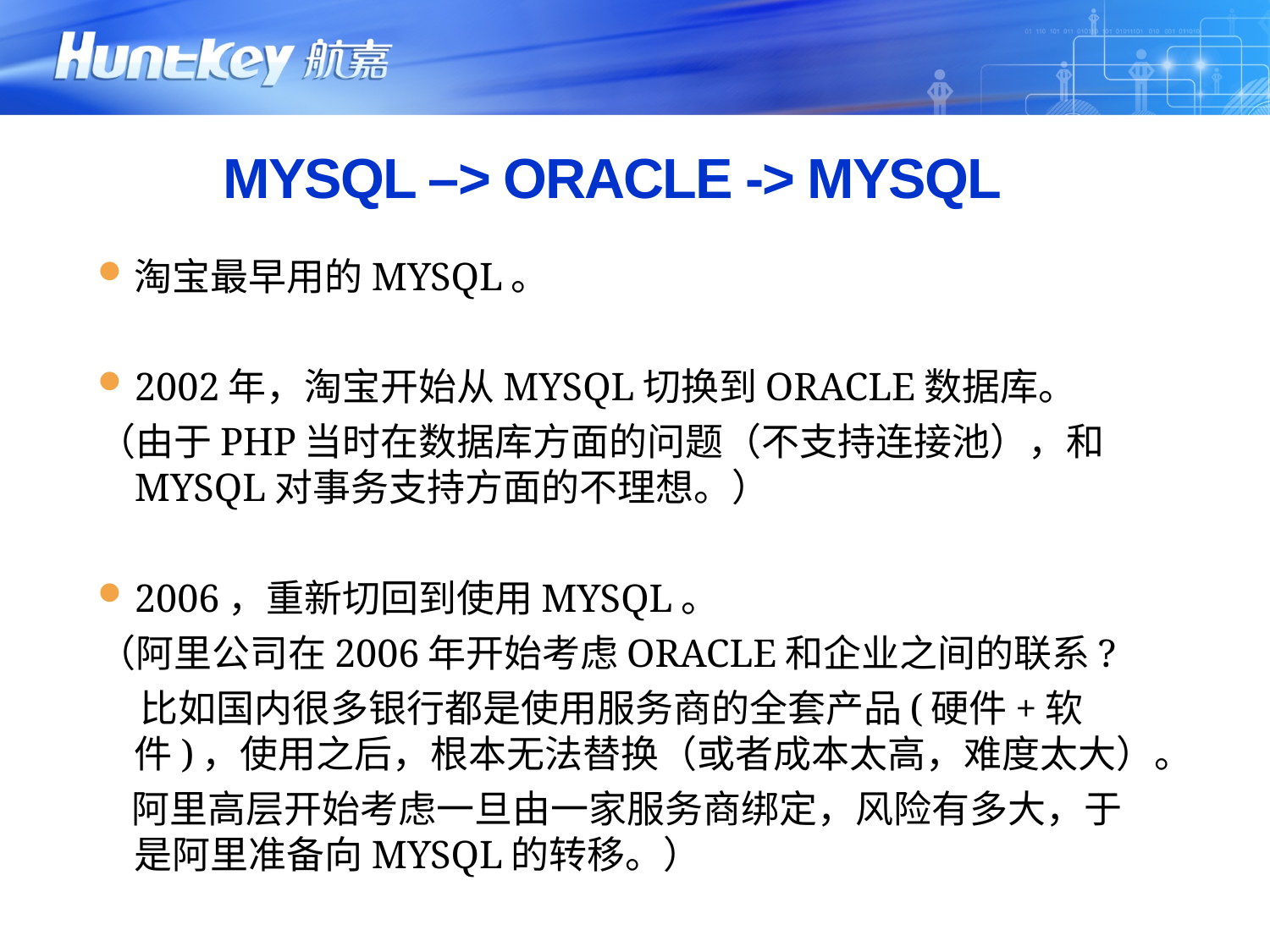

# MYSQL –> ORACLE -> MYSQL
淘宝最早用的MYSQL。

2002年，淘宝开始从MYSQL切换到ORACLE数据库。
（由于PHP当时在数据库方面的问题（不支持连接池），和MYSQL对事务支持方面的不理想。）

2006，重新切回到使用MYSQL。
（阿里公司在2006年开始考虑ORACLE和企业之间的联系?
    比如国内很多银行都是使用服务商的全套产品(硬件+软件)，使用之后，根本无法替换（或者成本太高，难度太大）。
   阿里高层开始考虑一旦由一家服务商绑定，风险有多大，于是阿里准备向MYSQL的转移。）